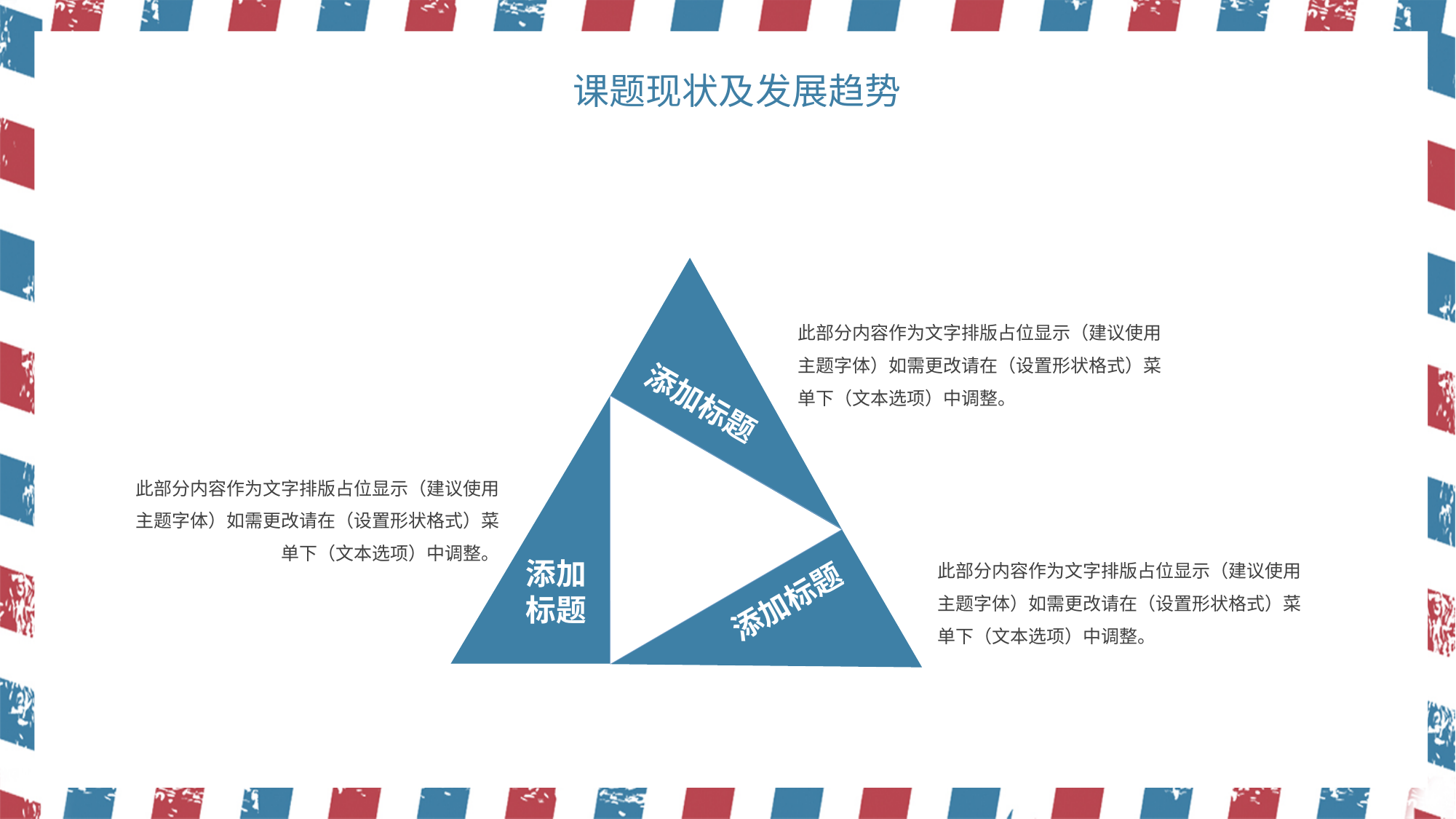

课题现状及发展趋势
此部分内容作为文字排版占位显示（建议使用主题字体）如需更改请在（设置形状格式）菜单下（文本选项）中调整。

添加标题

添加标题
此部分内容作为文字排版占位显示（建议使用主题字体）如需更改请在（设置形状格式）菜单下（文本选项）中调整。
此部分内容作为文字排版占位显示（建议使用主题字体）如需更改请在（设置形状格式）菜单下（文本选项）中调整。
添加标题